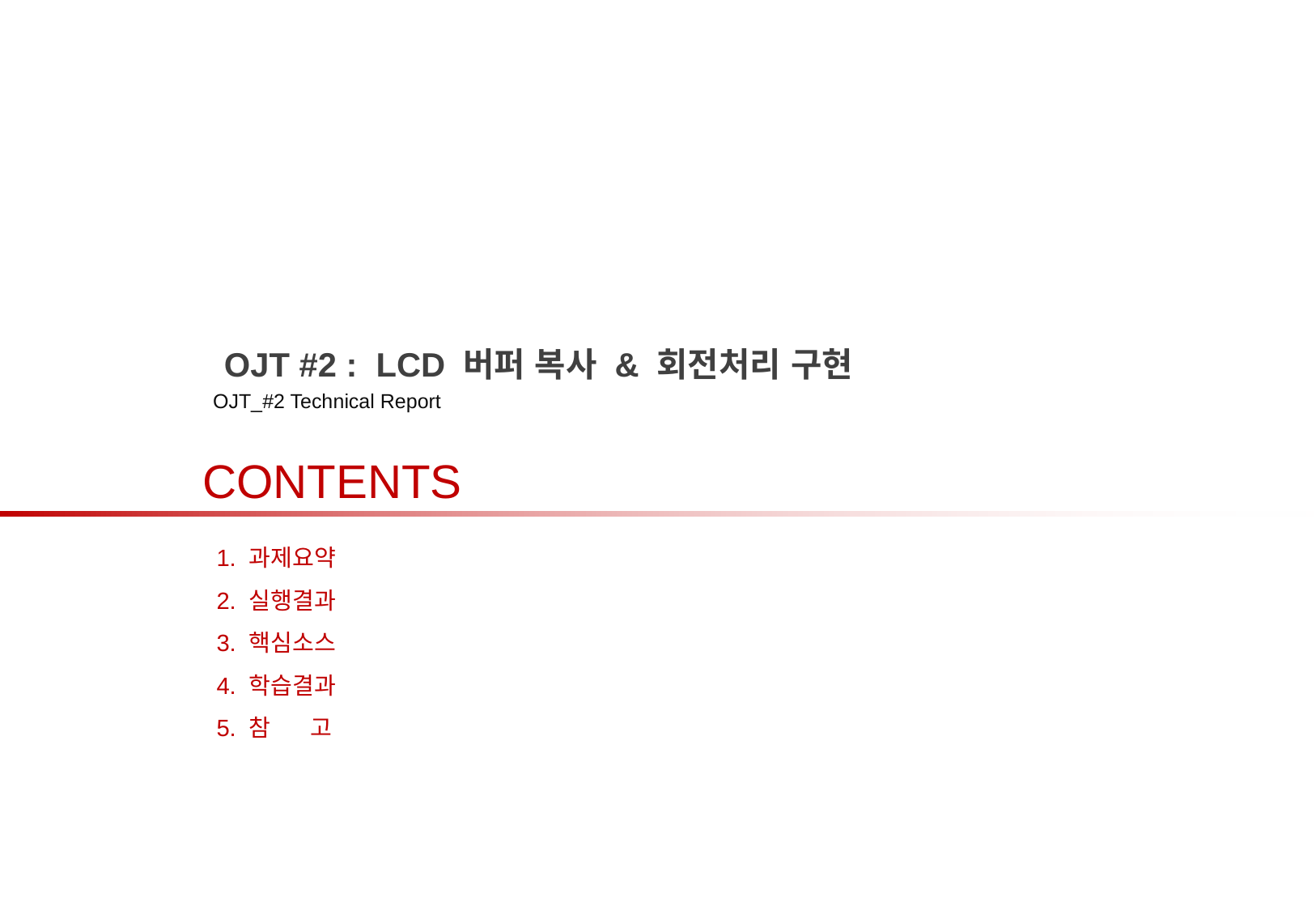

OJT #2 :  LCD 버퍼 복사 & 회전처리 구현
OJT_#2 Technical Report
1. 과제요약
2. 실행결과
3. 핵심소스
4. 학습결과
5. 참      고